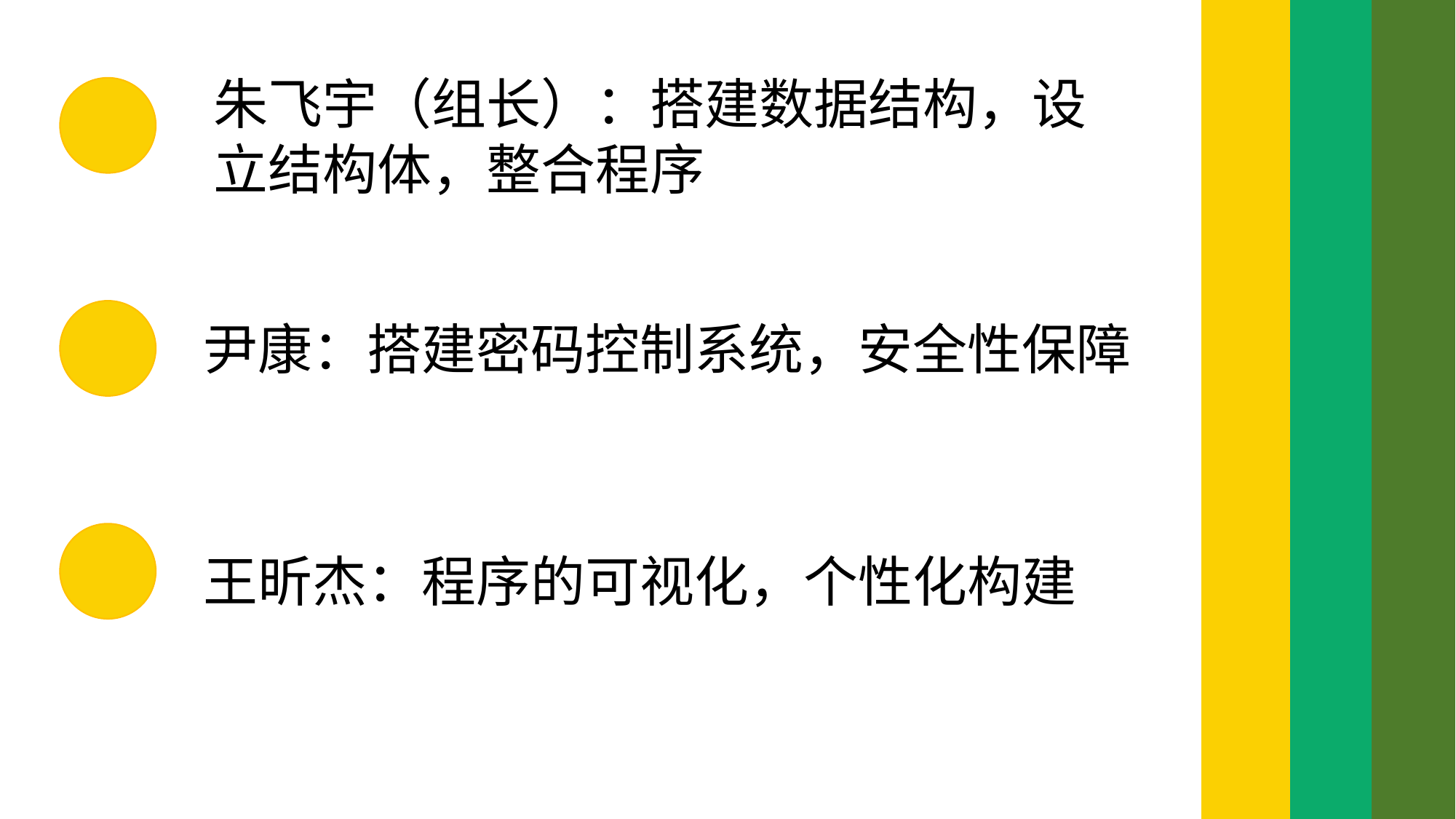

朱飞宇（组长）：搭建数据结构，设立结构体，整合程序

尹康：搭建密码控制系统，安全性保障

王昕杰：程序的可视化，个性化构建